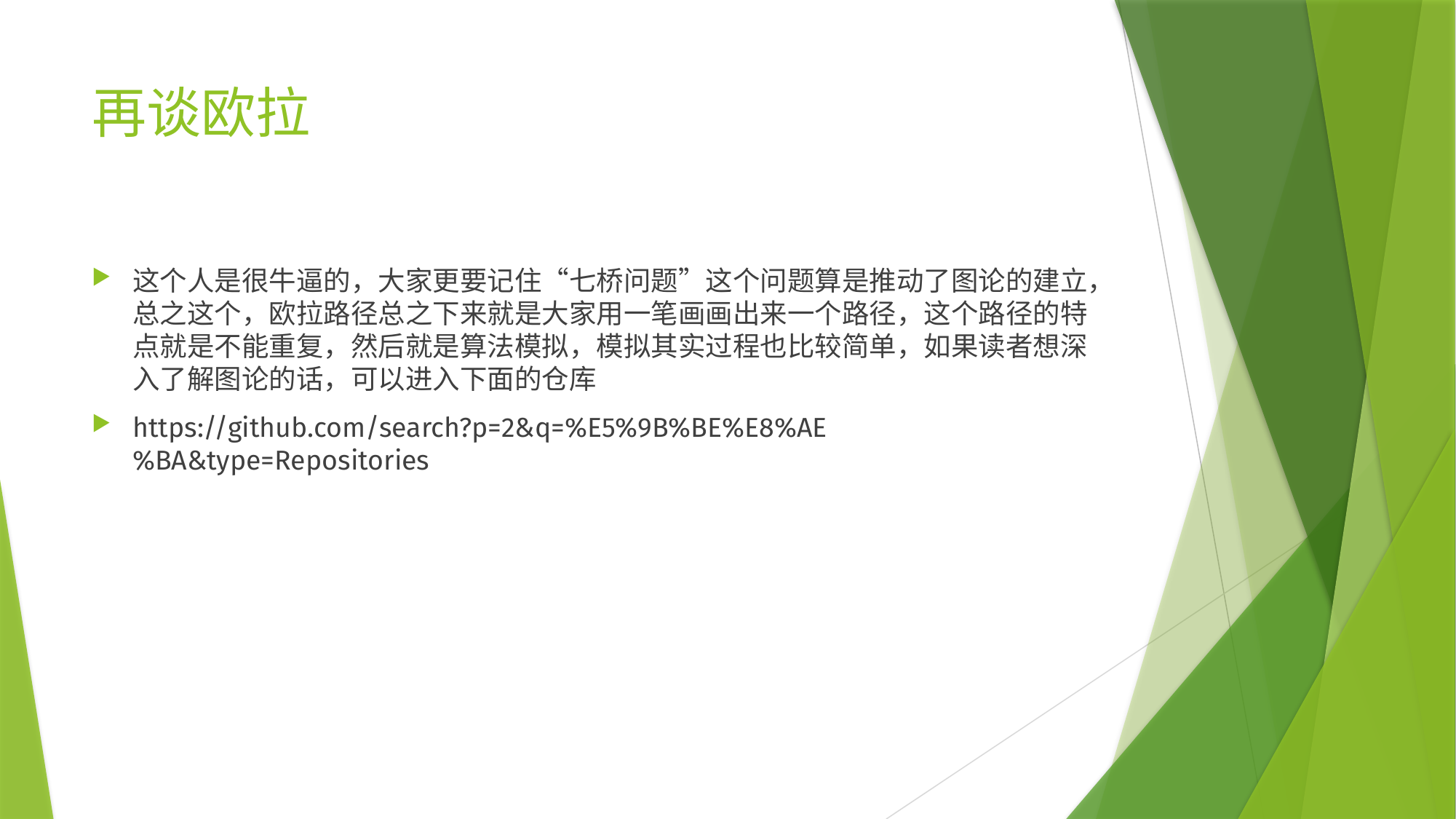

# 再谈欧拉
这个人是很牛逼的，大家更要记住“七桥问题”这个问题算是推动了图论的建立，总之这个，欧拉路径总之下来就是大家用一笔画画出来一个路径，这个路径的特点就是不能重复，然后就是算法模拟，模拟其实过程也比较简单，如果读者想深入了解图论的话，可以进入下面的仓库
https://github.com/search?p=2&q=%E5%9B%BE%E8%AE%BA&type=Repositories